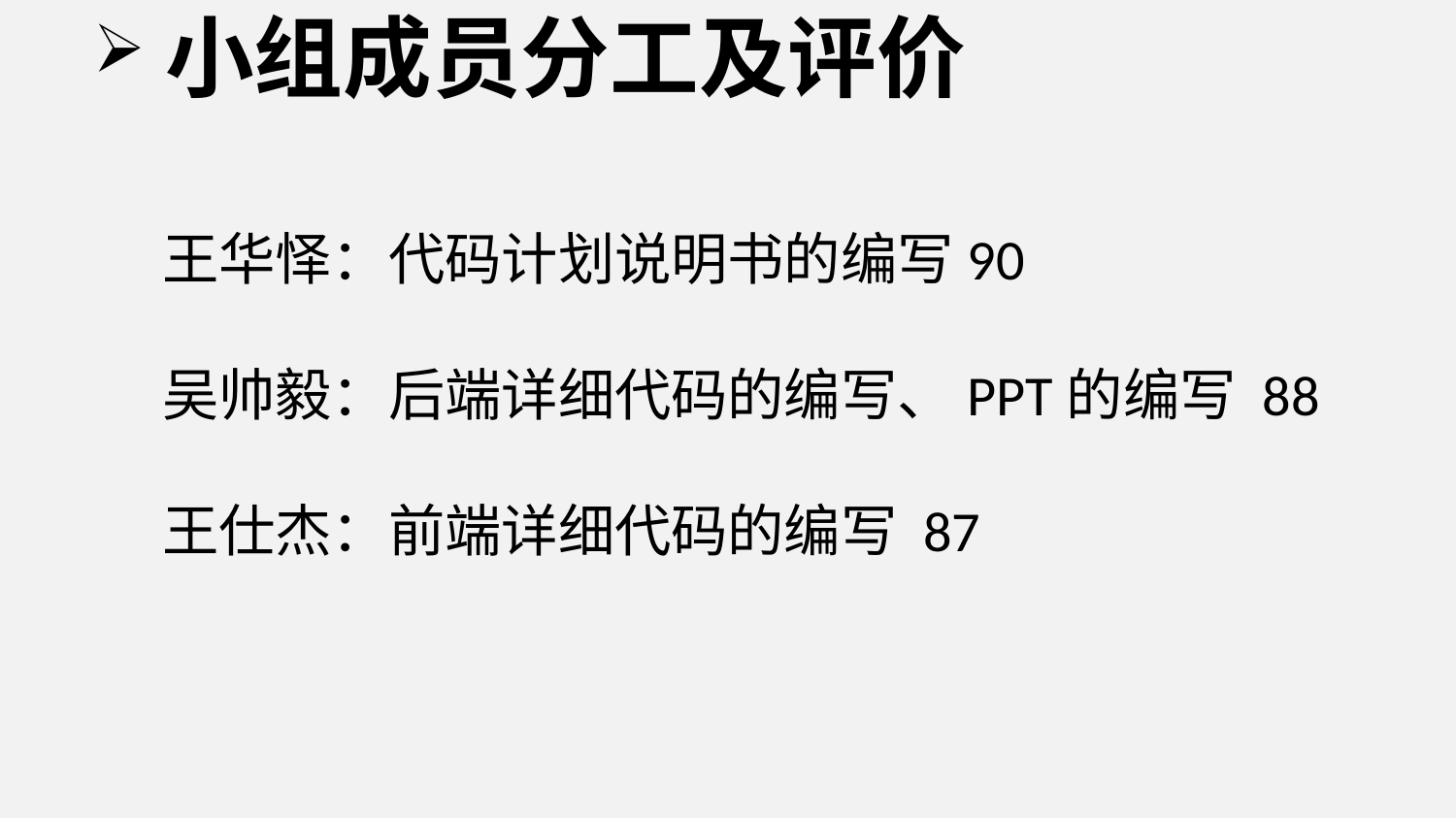

小组成员分工及评价
王华怿：代码计划说明书的编写90

吴帅毅：后端详细代码的编写、PPT的编写 88

王仕杰：前端详细代码的编写 87